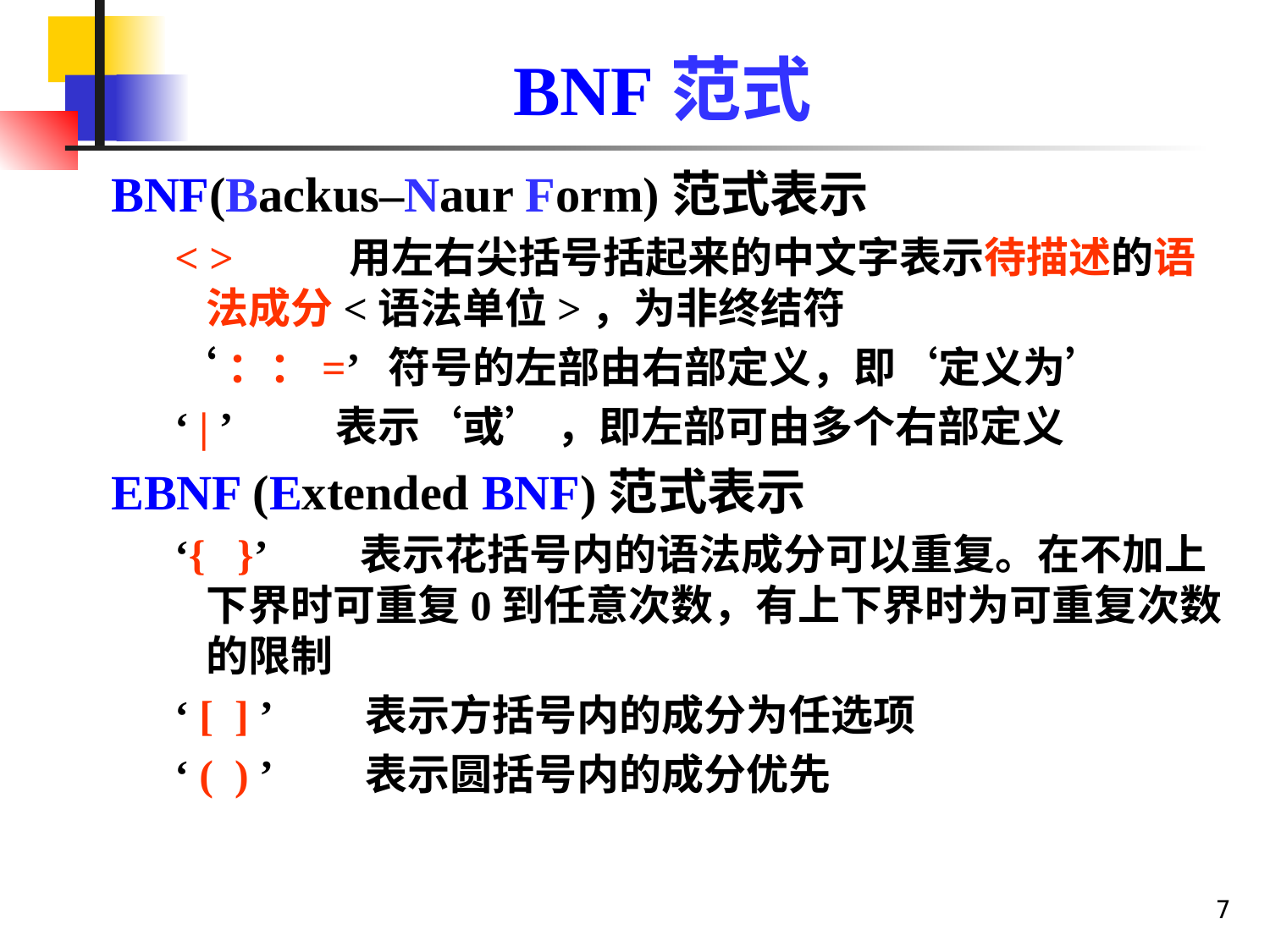

# BNF范式
BNF(Backus–Naur Form)范式表示
< >          用左右尖括号括起来的中文字表示待描述的语法成分<语法单位>，为非终结符
‘：：=’  符号的左部由右部定义，即‘定义为’
‘ | ’         表示‘或’ ，即左部可由多个右部定义
EBNF (Extended BNF)范式表示
‘{   }’        表示花括号内的语法成分可以重复。在不加上下界时可重复0到任意次数，有上下界时为可重复次数的限制
‘ [  ] ’        表示方括号内的成分为任选项
‘ (  ) ’        表示圆括号内的成分优先
7